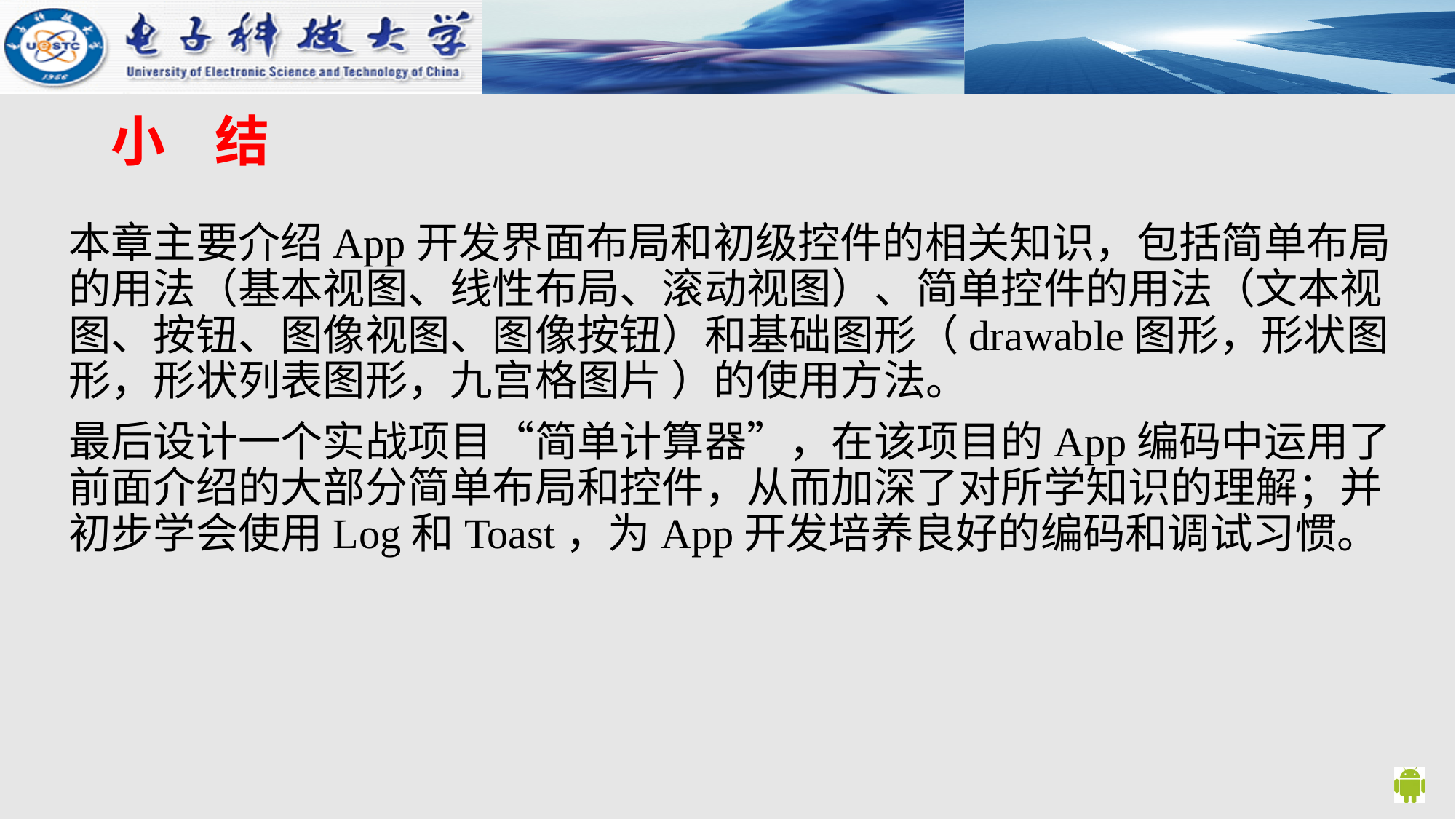

# 小    结
本章主要介绍App开发界面布局和初级控件的相关知识，包括简单布局的用法（基本视图、线性布局、滚动视图）、简单控件的用法（文本视图、按钮、图像视图、图像按钮）和基础图形（drawable图形，形状图形，形状列表图形，九宫格图片 ）的使用方法。
最后设计一个实战项目“简单计算器”，在该项目的App编码中运用了前面介绍的大部分简单布局和控件，从而加深了对所学知识的理解；并初步学会使用Log和Toast，为App开发培养良好的编码和调试习惯。